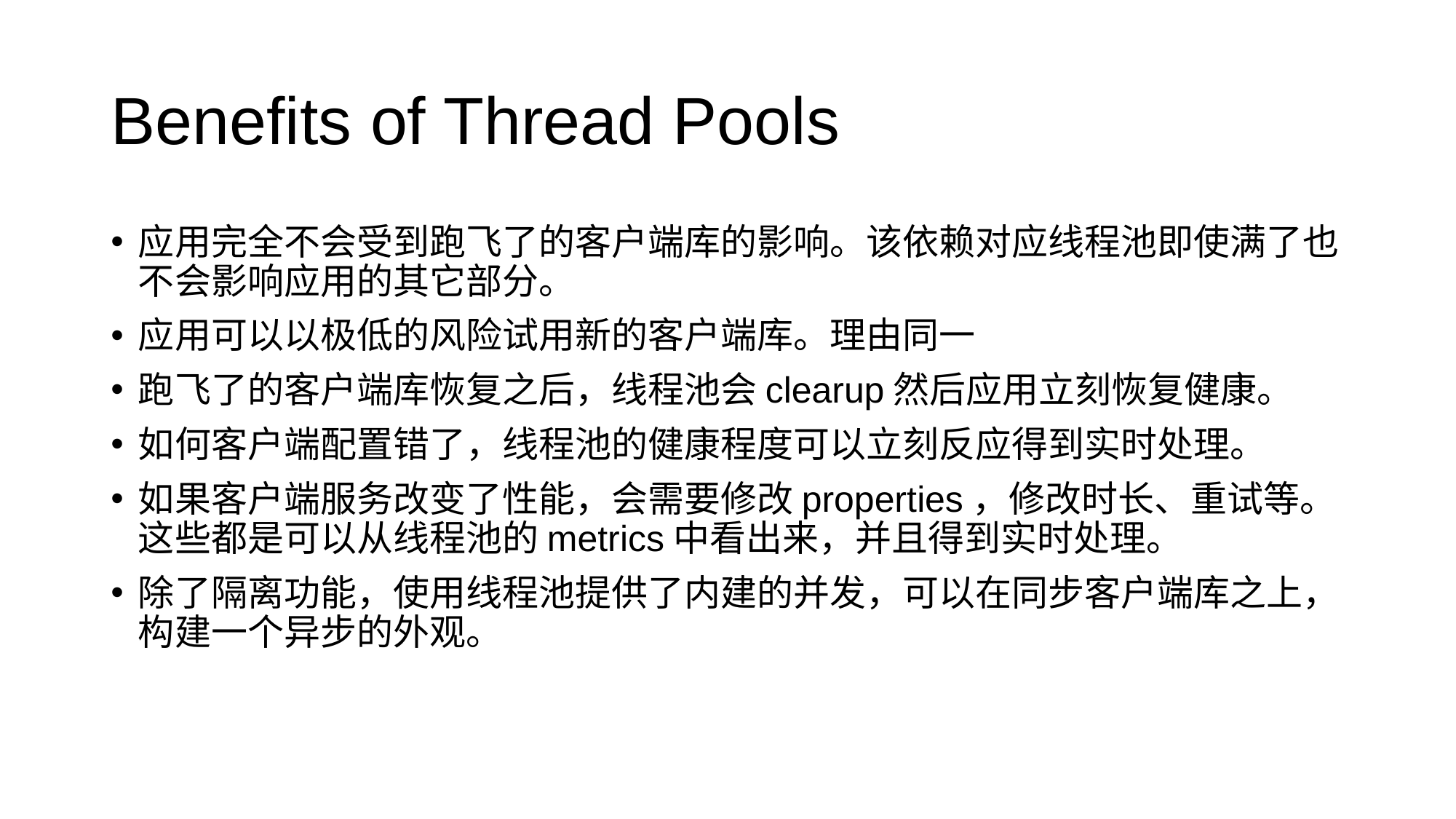

# Benefits of Thread Pools
应用完全不会受到跑飞了的客户端库的影响。该依赖对应线程池即使满了也不会影响应用的其它部分。
应用可以以极低的风险试用新的客户端库。理由同一
跑飞了的客户端库恢复之后，线程池会clearup然后应用立刻恢复健康。
如何客户端配置错了，线程池的健康程度可以立刻反应得到实时处理。
如果客户端服务改变了性能，会需要修改properties，修改时长、重试等。这些都是可以从线程池的metrics中看出来，并且得到实时处理。
除了隔离功能，使用线程池提供了内建的并发，可以在同步客户端库之上，构建一个异步的外观。